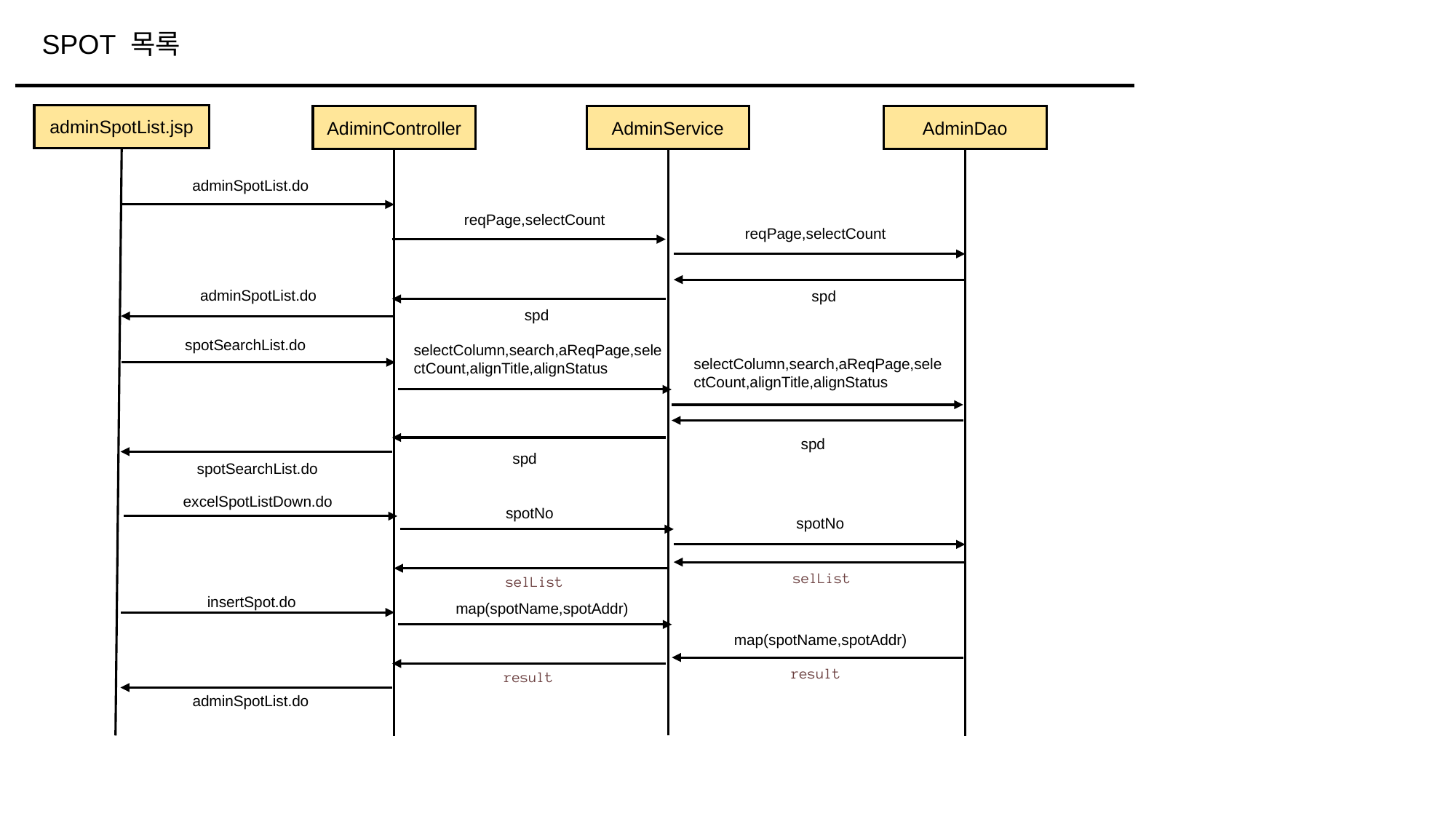

SPOT 목록
adminSpotList.jsp
AdiminController
AdminService
AdminDao
adminSpotList.do
reqPage,selectCount
reqPage,selectCount
adminSpotList.do
spd
spd
spotSearchList.do
selectColumn,search,aReqPage,selectCount,alignTitle,alignStatus
selectColumn,search,aReqPage,selectCount,alignTitle,alignStatus
spd
spd
spotSearchList.do
excelSpotListDown.do
spotNo
spotNo
selList
selList
insertSpot.do
map(spotName,spotAddr)
map(spotName,spotAddr)
result
result
adminSpotList.do